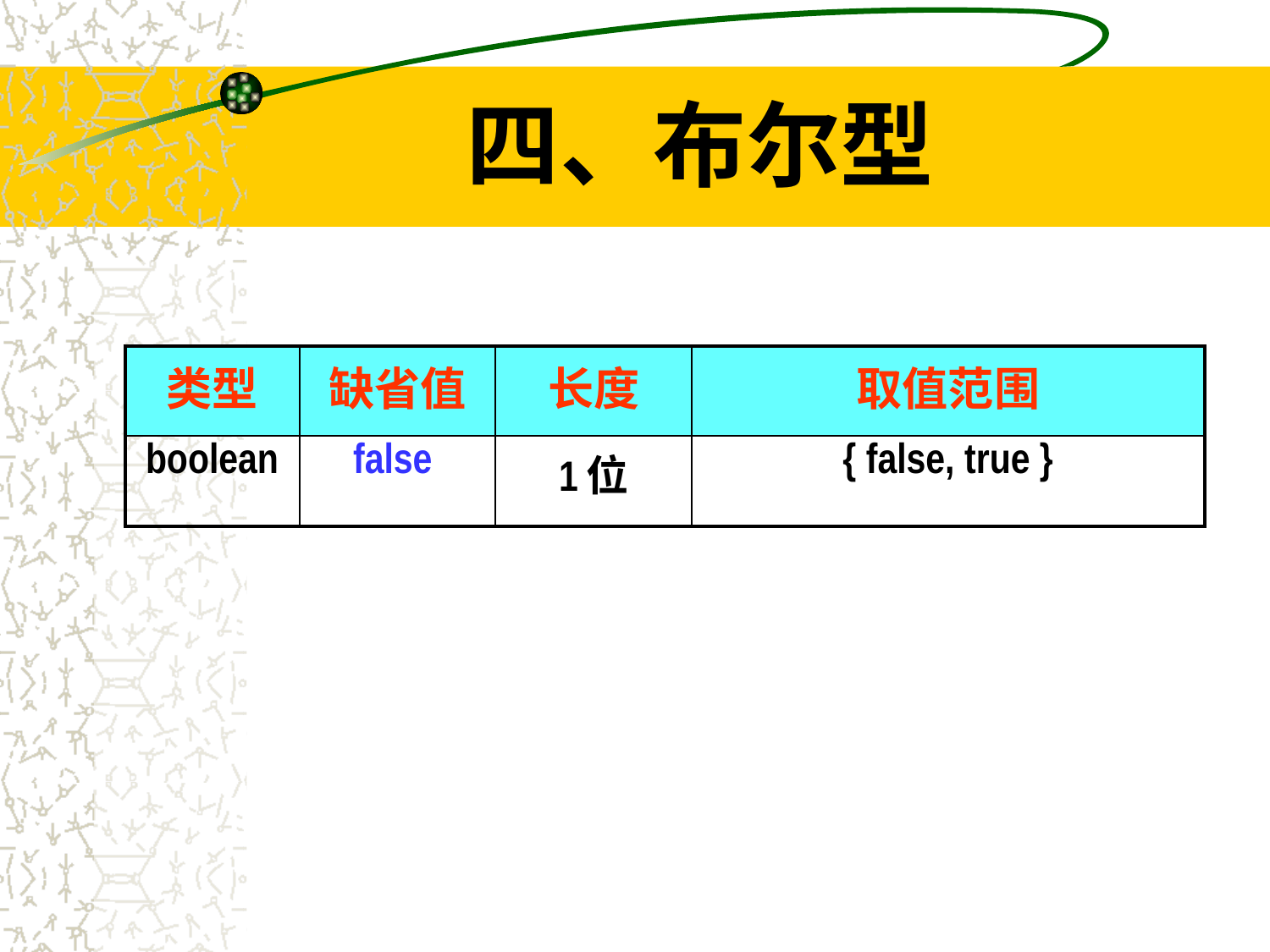

# 四、布尔型
| 类型 | 缺省值 | 长度 | 取值范围 |
| --- | --- | --- | --- |
| boolean | false | 1位 | { false, true } |
20